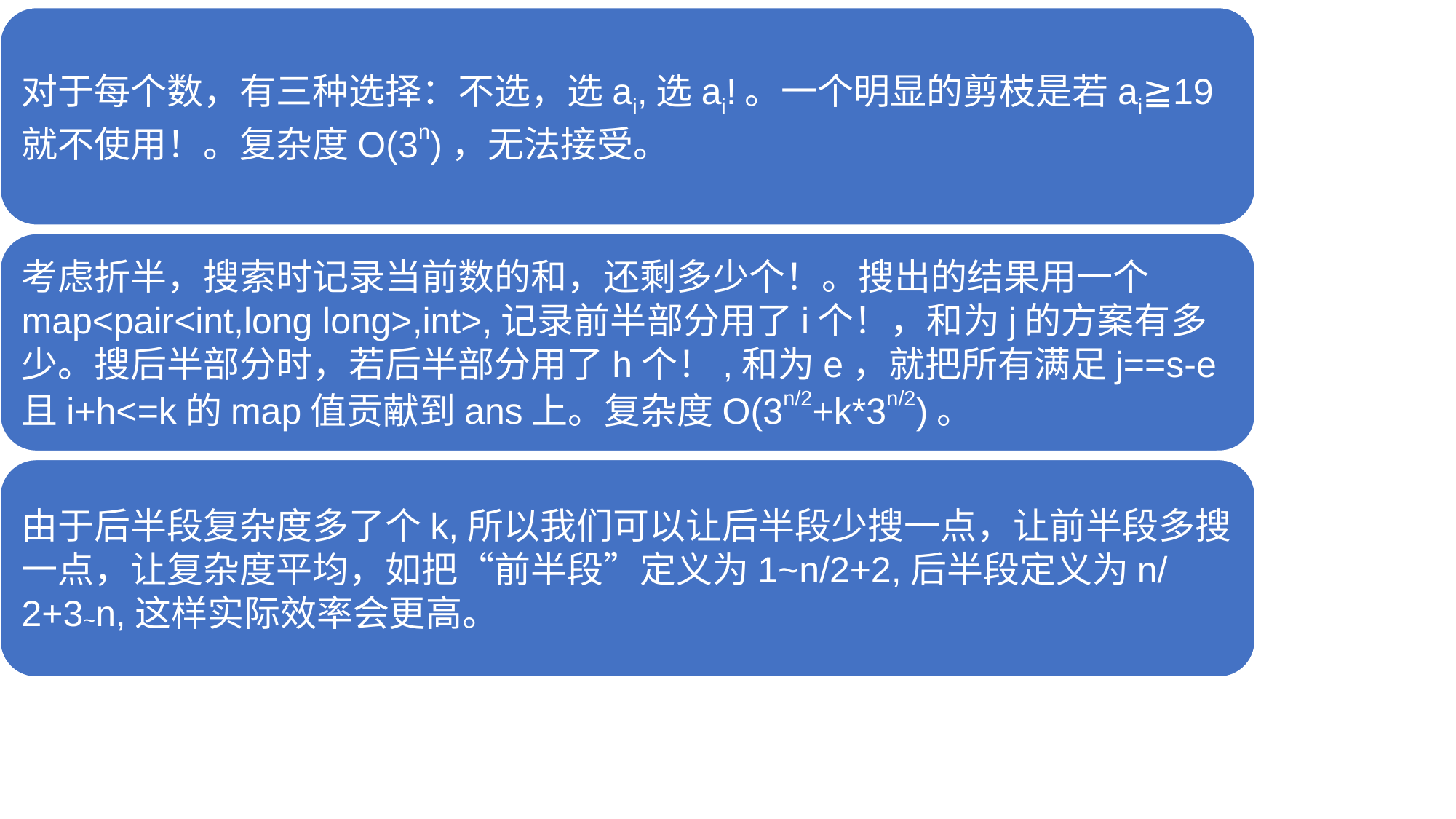

#
对于每个数，有三种选择：不选，选ai,选ai!。一个明显的剪枝是若ai≧19就不使用！。复杂度O(3n)，无法接受。
考虑折半，搜索时记录当前数的和，还剩多少个！。搜出的结果用一个map<pair<int,long long>,int>,记录前半部分用了i个！，和为j的方案有多少。搜后半部分时，若后半部分用了h个！,和为e，就把所有满足j==s-e且i+h<=k的map值贡献到ans上。复杂度O(3n/2+k*3n/2)。
由于后半段复杂度多了个k,所以我们可以让后半段少搜一点，让前半段多搜一点，让复杂度平均，如把“前半段”定义为1~n/2+2,后半段定义为n/2+3~n,这样实际效率会更高。